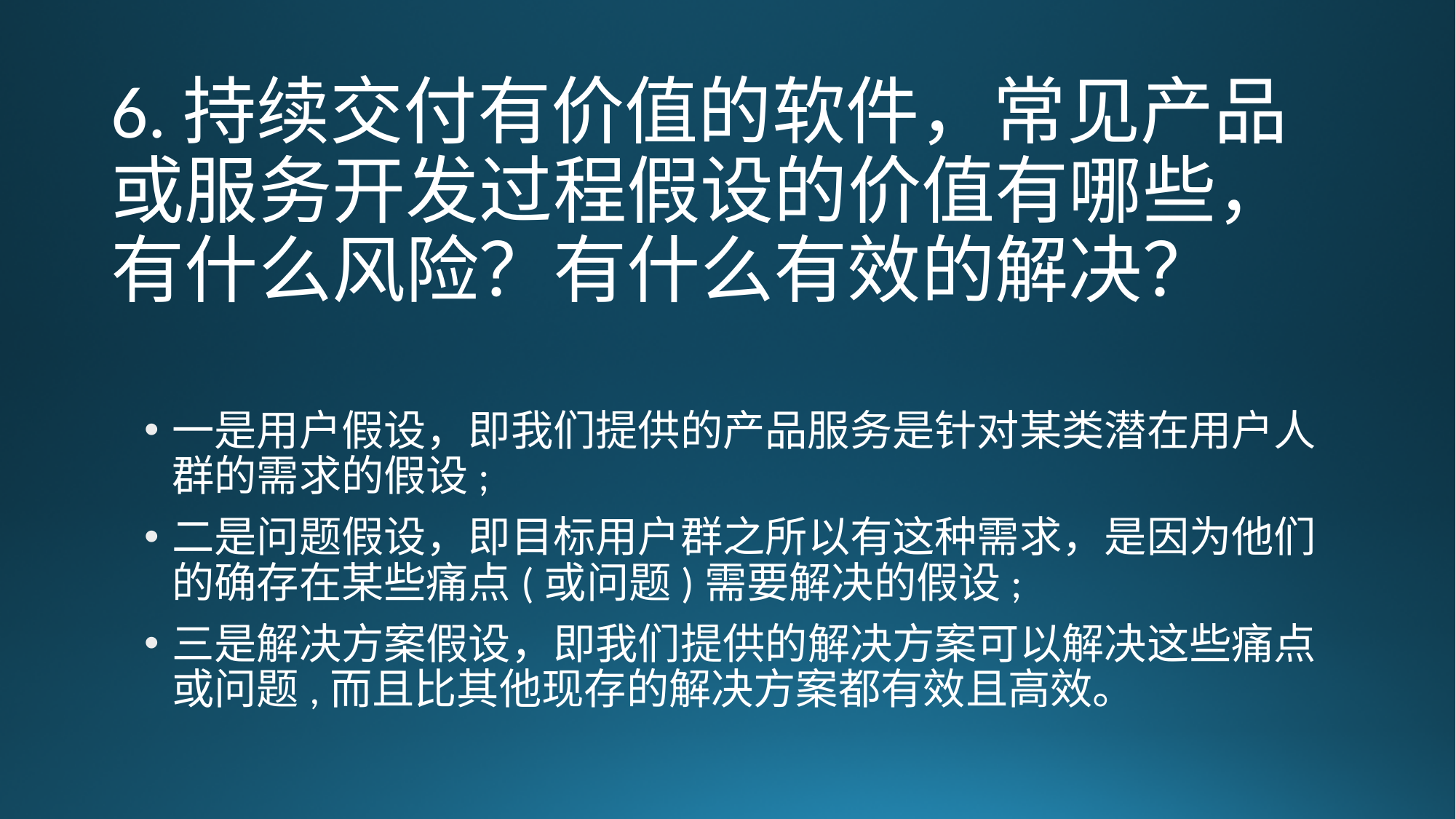

# 6.持续交付有价值的软件，常见产品或服务开发过程假设的价值有哪些，有什么风险？有什么有效的解决？
一是用户假设，即我们提供的产品服务是针对某类潜在用户人群的需求的假设;
二是问题假设，即目标用户群之所以有这种需求，是因为他们的确存在某些痛点(或问题)需要解决的假设;
三是解决方案假设，即我们提供的解决方案可以解决这些痛点或问题,而且比其他现存的解决方案都有效且高效。